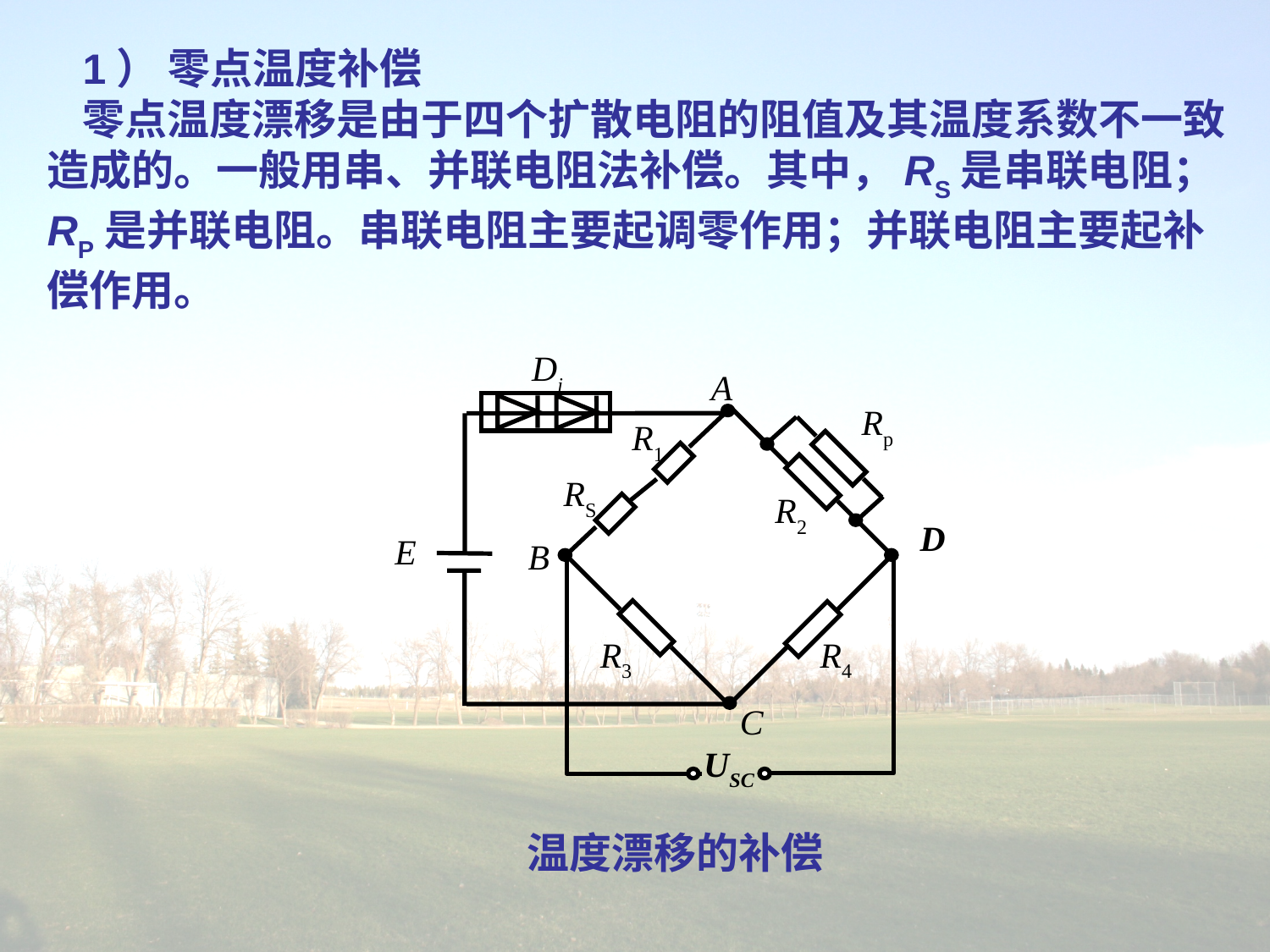

1） 零点温度补偿
零点温度漂移是由于四个扩散电阻的阻值及其温度系数不一致造成的。一般用串、并联电阻法补偿。其中，RS是串联电阻；RP是并联电阻。串联电阻主要起调零作用；并联电阻主要起补偿作用。
Di
A

Rp

R1

RS

R2

D

E

B

R3

R4

C

USC

温度漂移的补偿